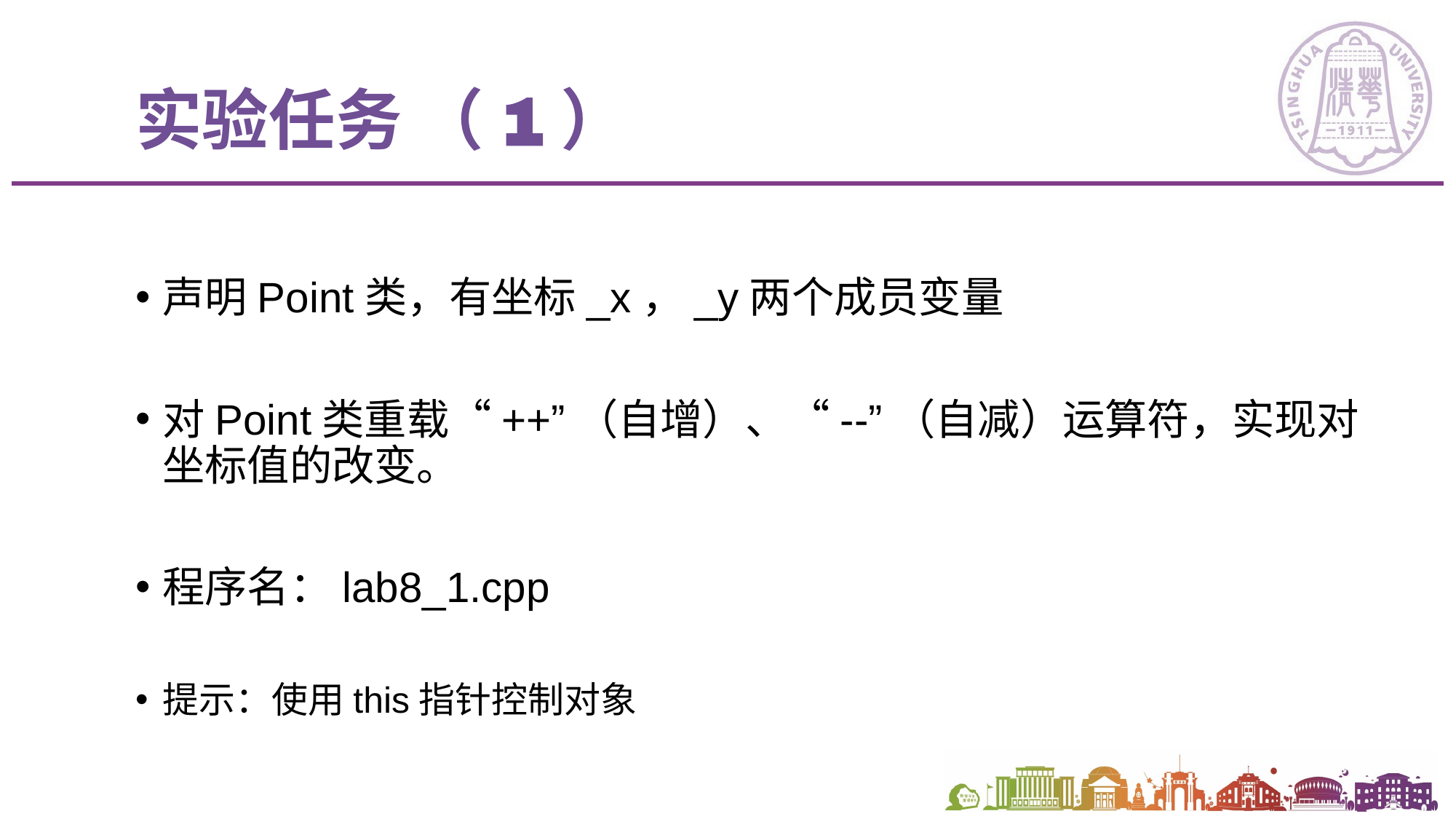

实验任务 （1）

声明Point类，有坐标_x，_y两个成员变量

对Point类重载“++”（自增）、“--”（自减）运算符，实现对坐标值的改变。

程序名：lab8_1.cpp

提示：使用this指针控制对象